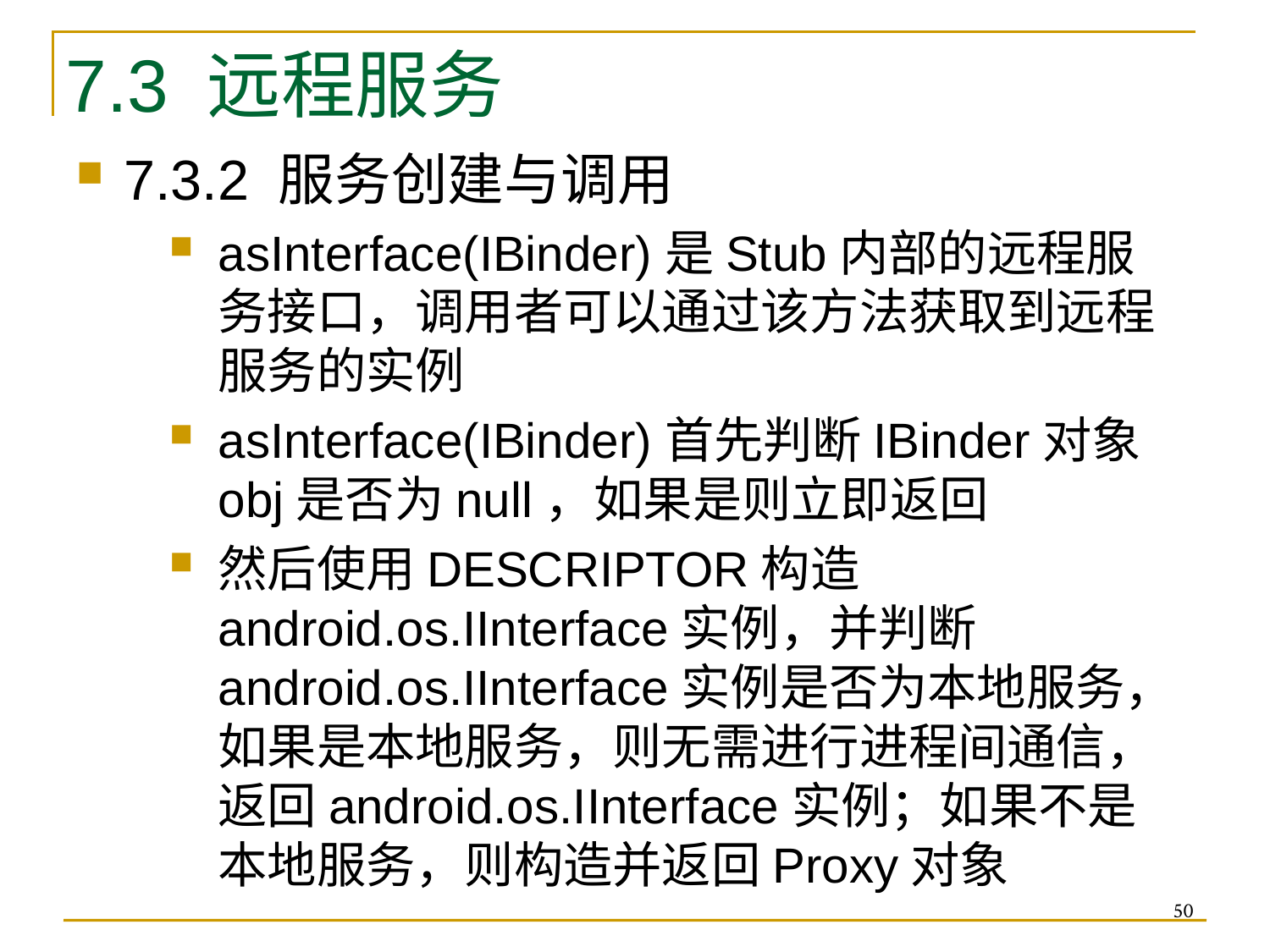

7.3 远程服务
7.3.2 服务创建与调用
asInterface(IBinder)是Stub内部的远程服务接口，调用者可以通过该方法获取到远程服务的实例
asInterface(IBinder)首先判断IBinder对象obj是否为null，如果是则立即返回
然后使用DESCRIPTOR构造android.os.IInterface实例，并判断android.os.IInterface实例是否为本地服务，如果是本地服务，则无需进行进程间通信，返回android.os.IInterface实例；如果不是本地服务，则构造并返回Proxy对象
50